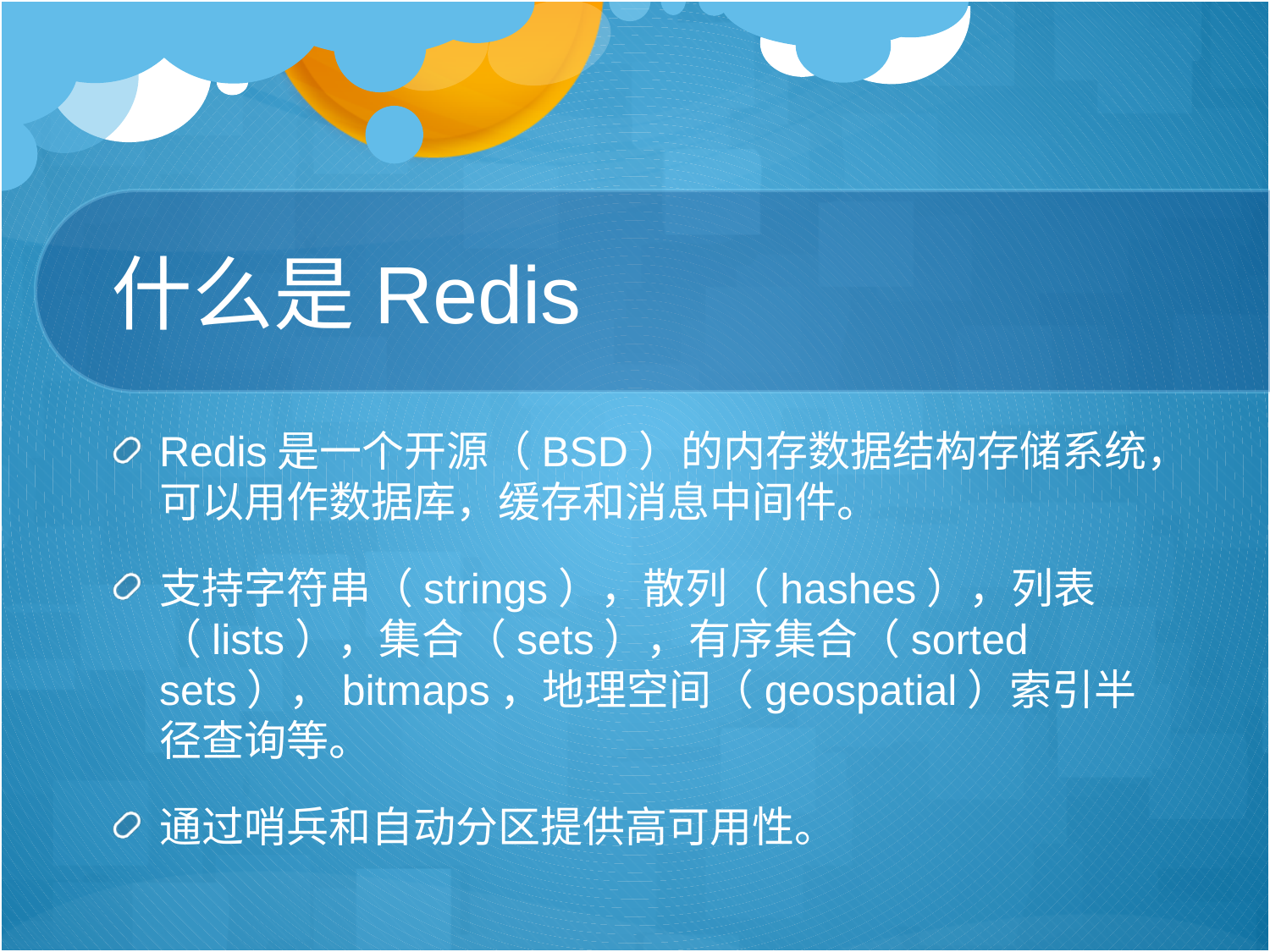

# 什么是Redis
Redis是一个开源（BSD）的内存数据结构存储系统，可以用作数据库，缓存和消息中间件。
支持字符串（strings），散列（hashes），列表（lists），集合（sets），有序集合（sorted sets），bitmaps，地理空间（geospatial）索引半径查询等。
通过哨兵和自动分区提供高可用性。